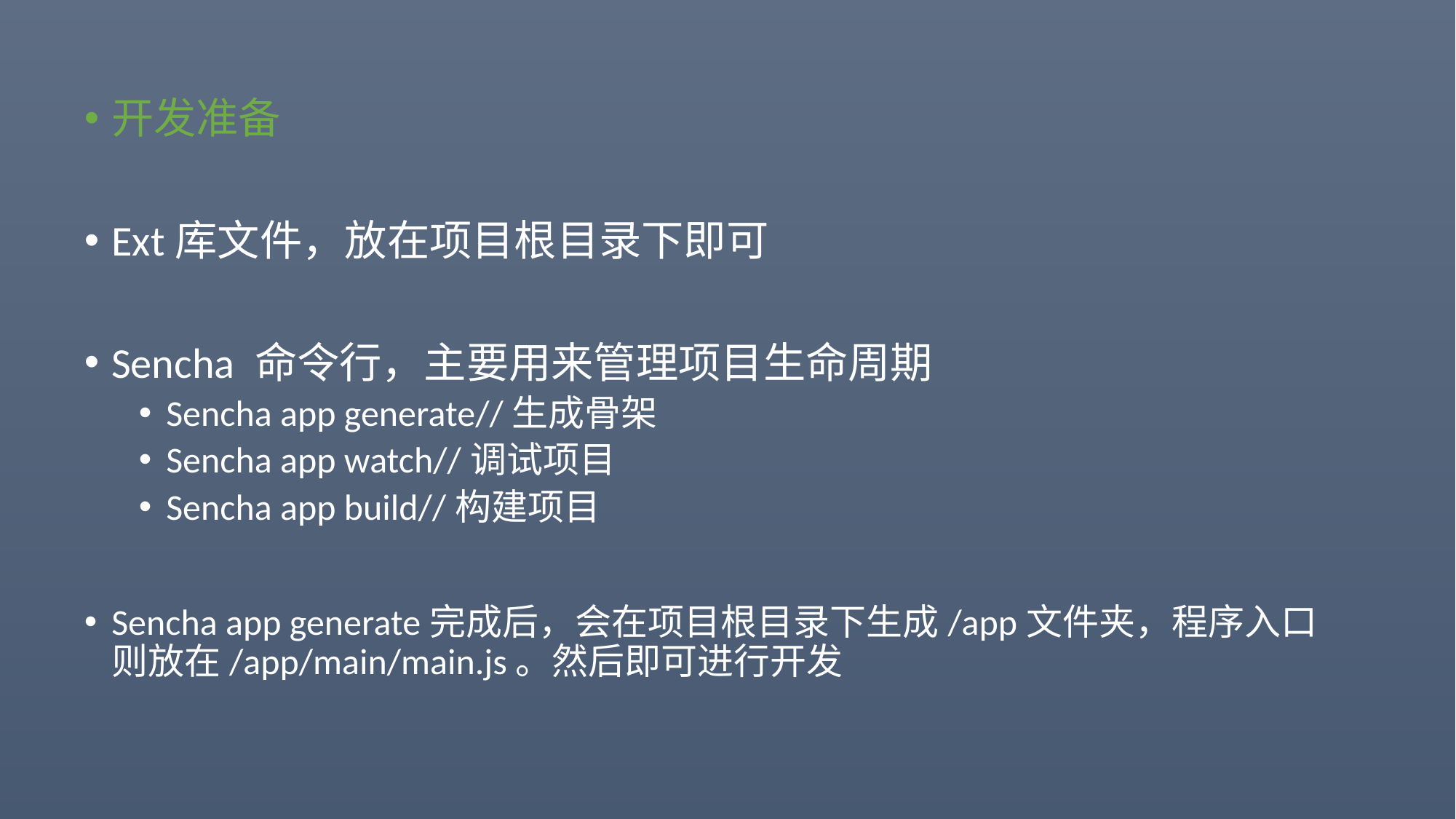

开发准备

Ext库文件，放在项目根目录下即可

Sencha 命令行，主要用来管理项目生命周期
Sencha app generate//生成骨架
Sencha app watch//调试项目
Sencha app build//构建项目

Sencha app generate完成后，会在项目根目录下生成/app文件夹，程序入口则放在/app/main/main.js。然后即可进行开发